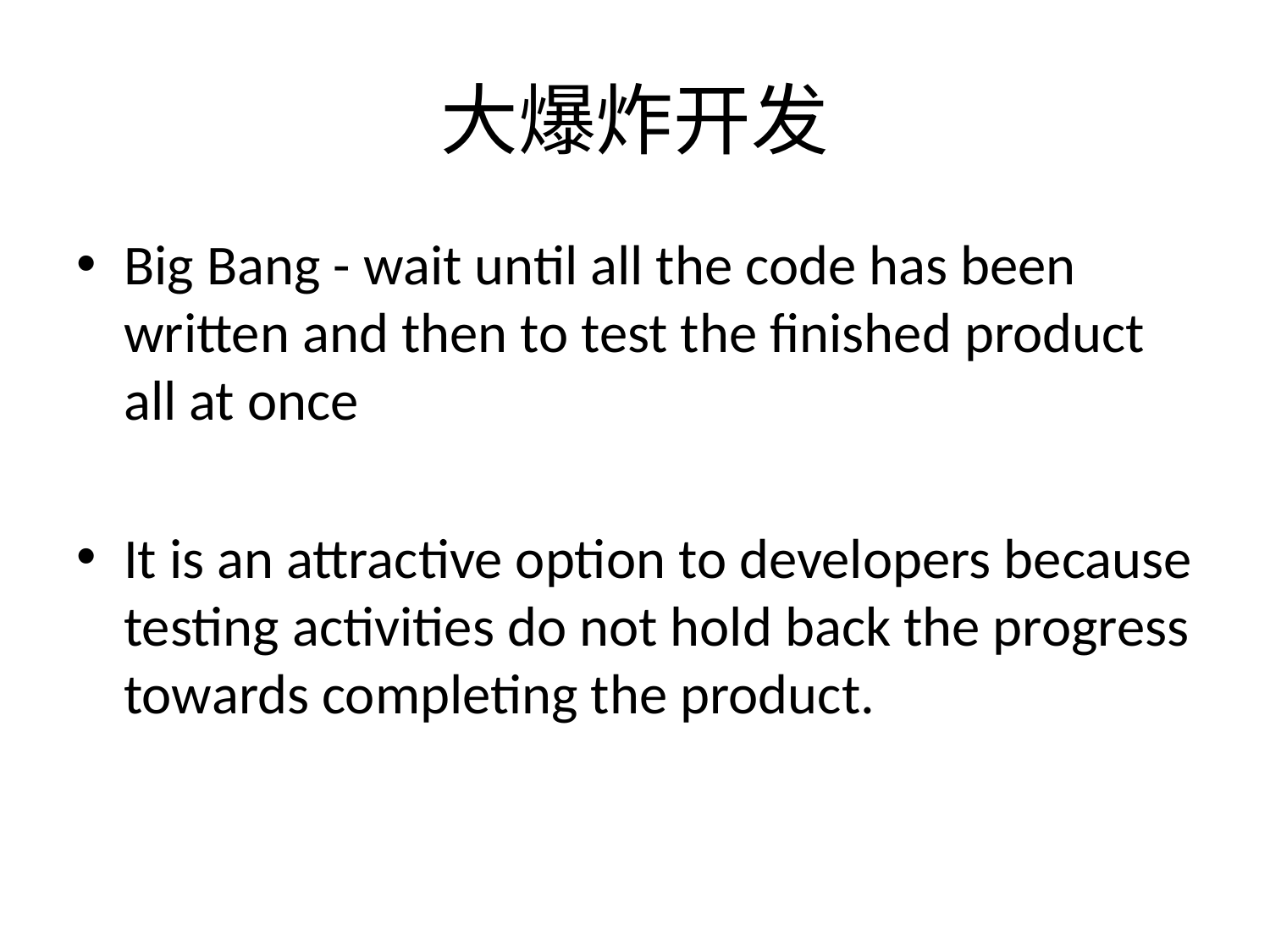

# 大爆炸开发
Big Bang - wait until all the code has been written and then to test the finished product all at once

It is an attractive option to developers because testing activities do not hold back the progress towards completing the product.